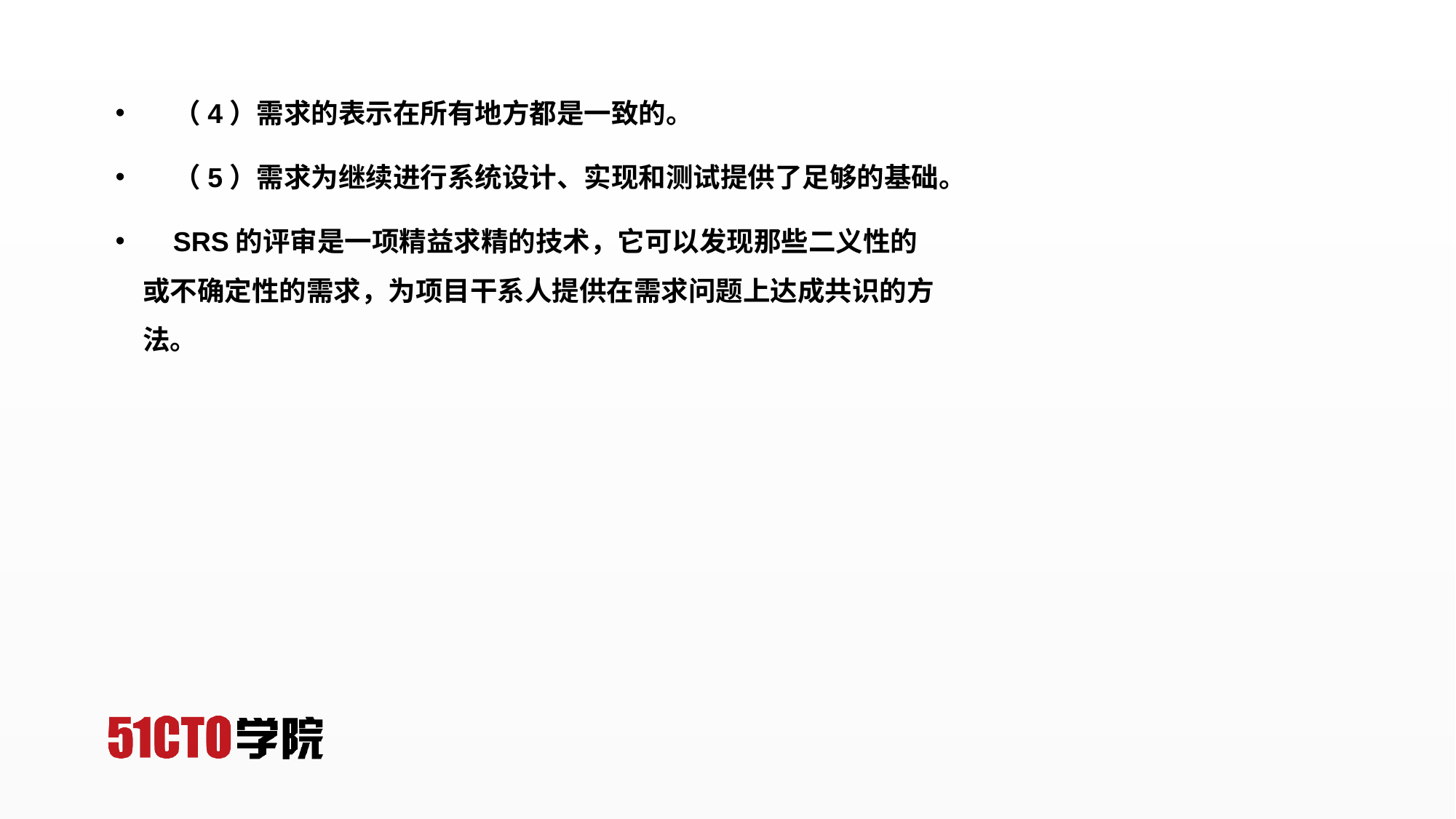

（4）需求的表示在所有地方都是一致的。
    （5）需求为继续进行系统设计、实现和测试提供了足够的基础。
    SRS的评审是一项精益求精的技术，它可以发现那些二义性的或不确定性的需求，为项目干系人提供在需求问题上达成共识的方法。